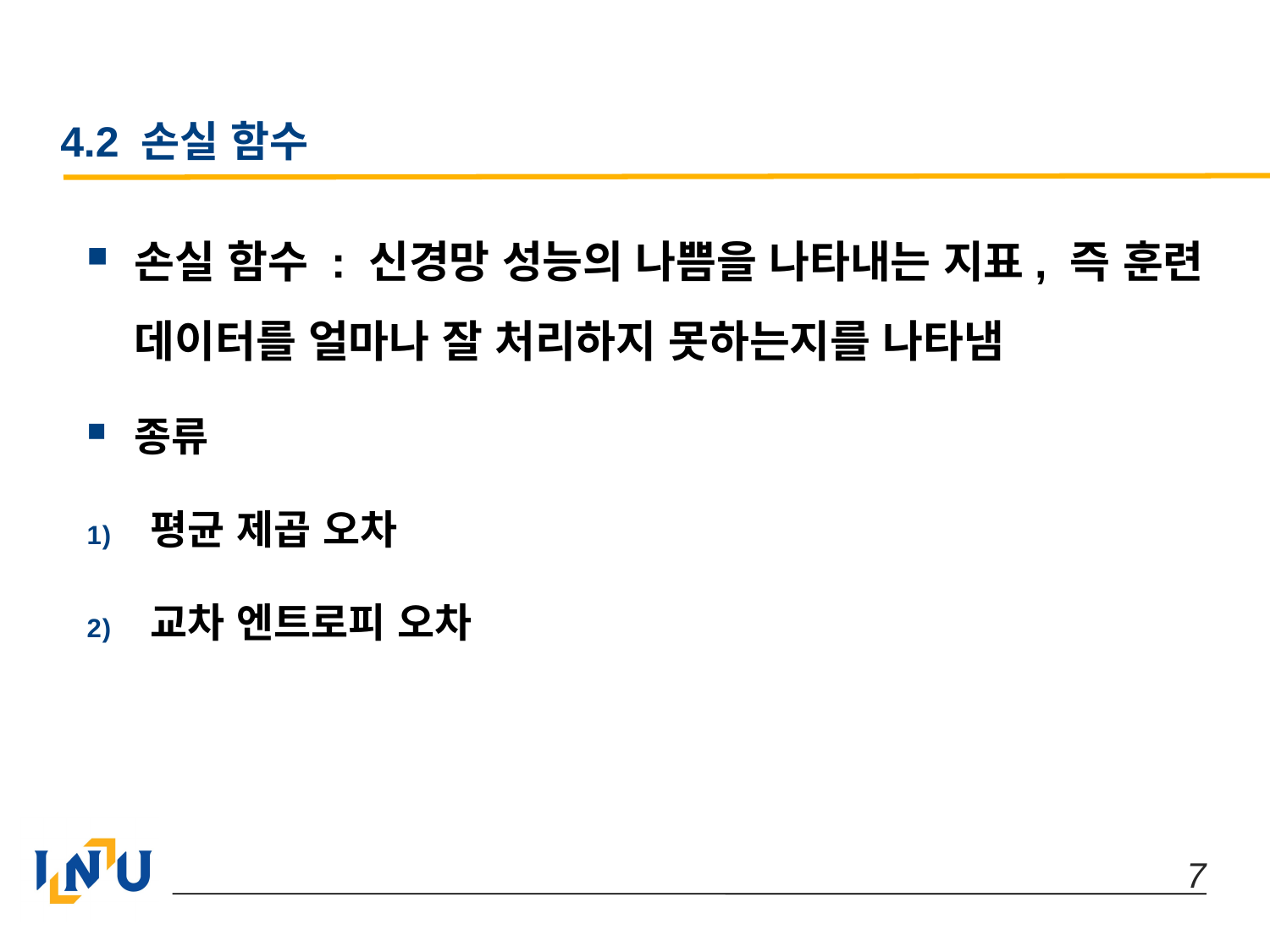

# 4.2 손실 함수
손실 함수 : 신경망 성능의 나쁨을 나타내는 지표, 즉 훈련 데이터를 얼마나 잘 처리하지 못하는지를 나타냄
종류
평균 제곱 오차
교차 엔트로피 오차
 7